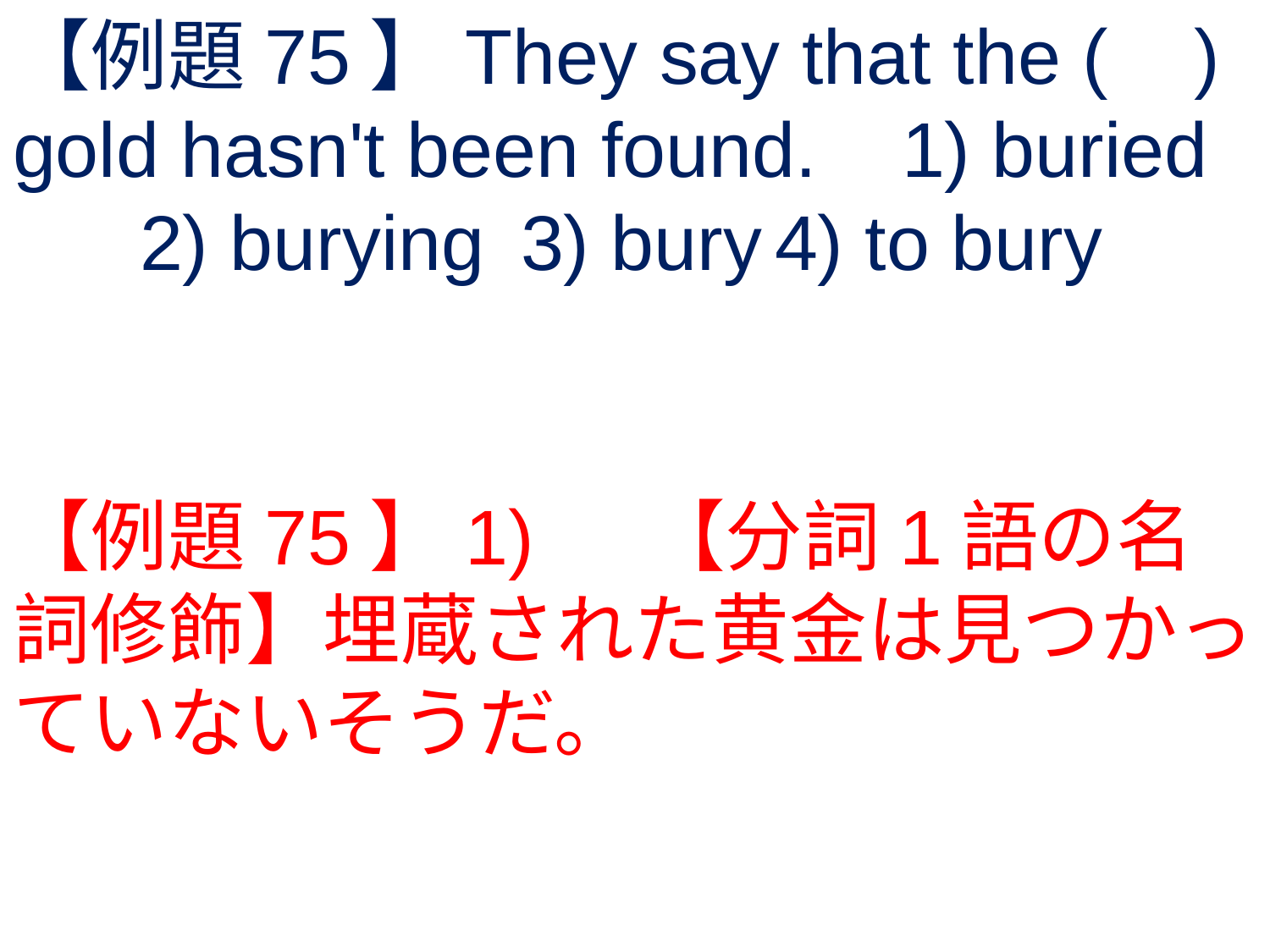

# 【例題75】They say that the (    ) gold hasn't been found.	1) buried	2) burying	3) bury	4) to bury
【例題75】1) 	【分詞1語の名詞修飾】埋蔵された黄金は見つかっていないそうだ。